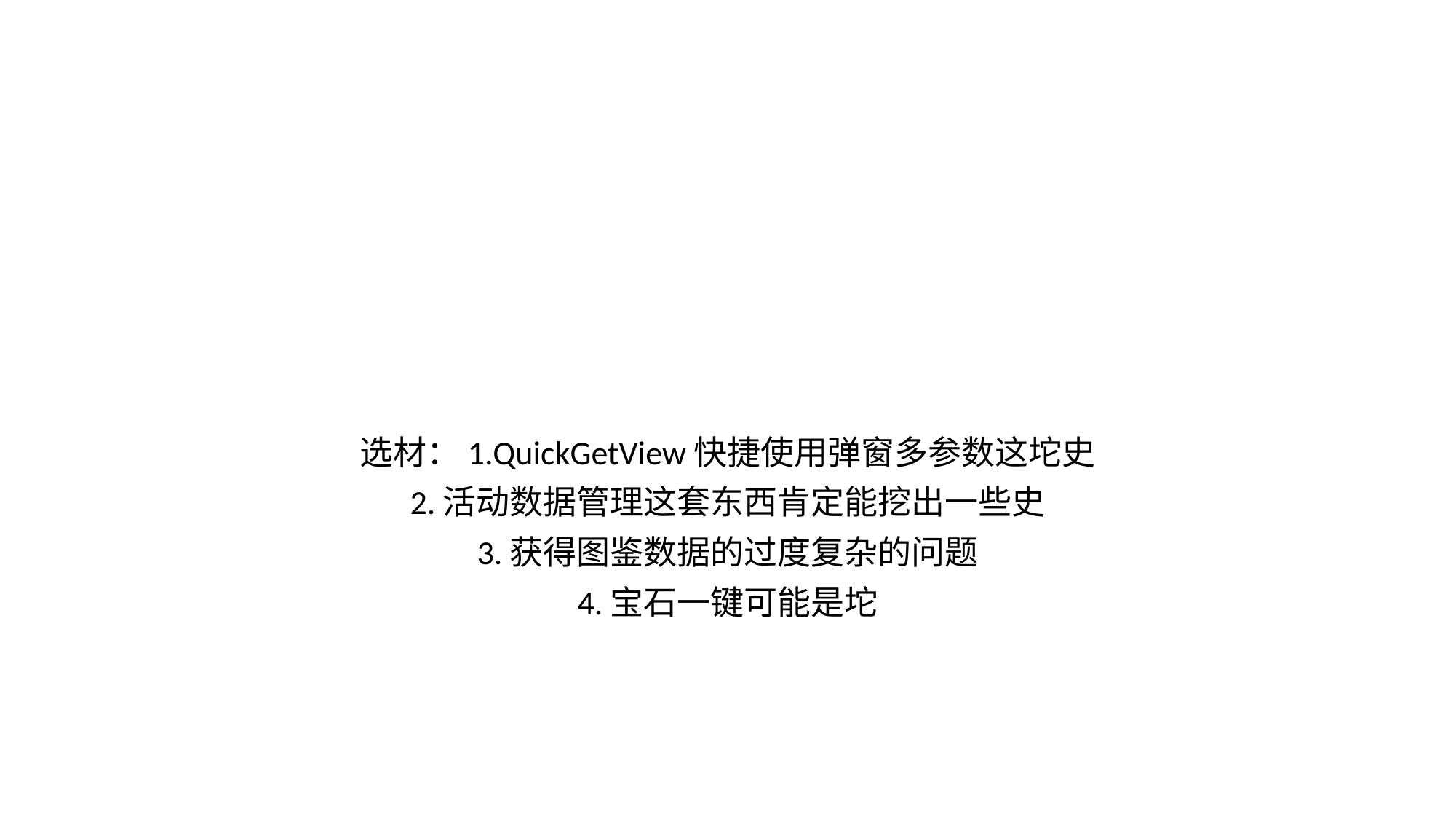

#
选材：1.QuickGetView快捷使用弹窗多参数这坨史
2.活动数据管理这套东西肯定能挖出一些史
3.获得图鉴数据的过度复杂的问题
4.宝石一键可能是坨